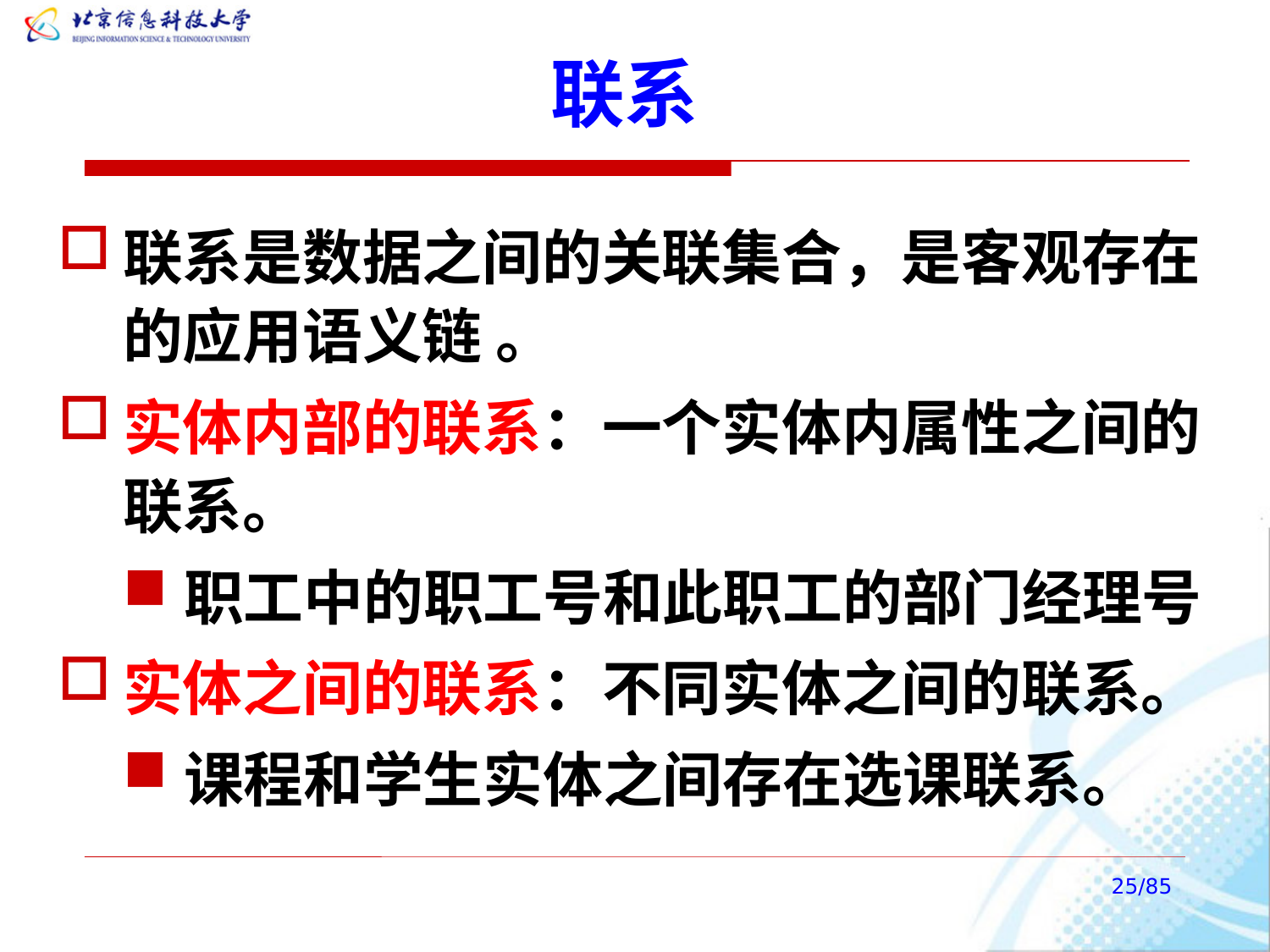

# 联系
联系是数据之间的关联集合，是客观存在的应用语义链 。
实体内部的联系：一个实体内属性之间的联系。
职工中的职工号和此职工的部门经理号
实体之间的联系：不同实体之间的联系。
课程和学生实体之间存在选课联系。

25/85